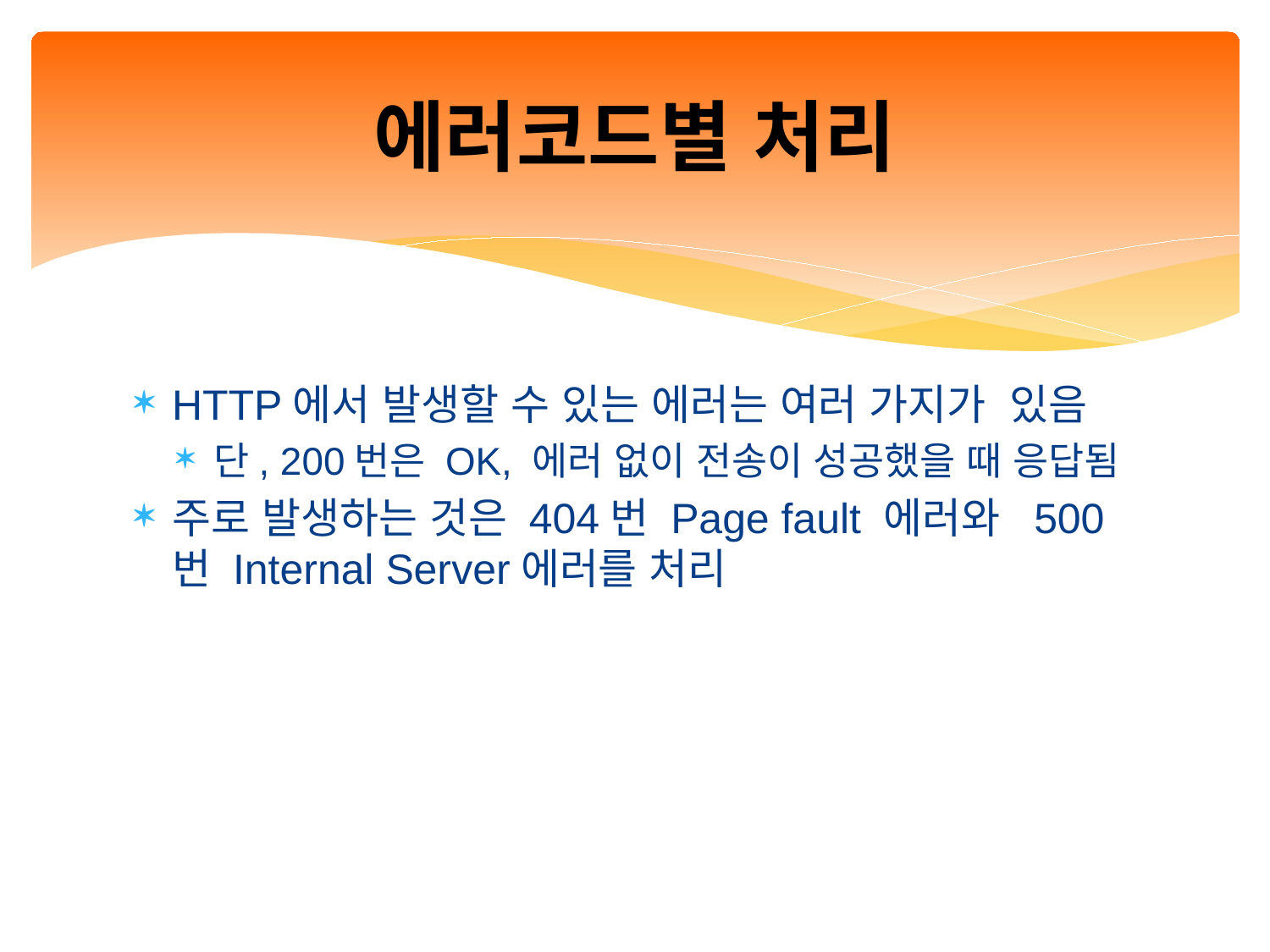

# 에러코드별 처리
HTTP에서 발생할 수 있는 에러는 여러 가지가  있음
단, 200번은 OK, 에러 없이 전송이 성공했을 때 응답됨
주로 발생하는 것은 404번 Page fault 에러와  500번 Internal Server에러를 처리